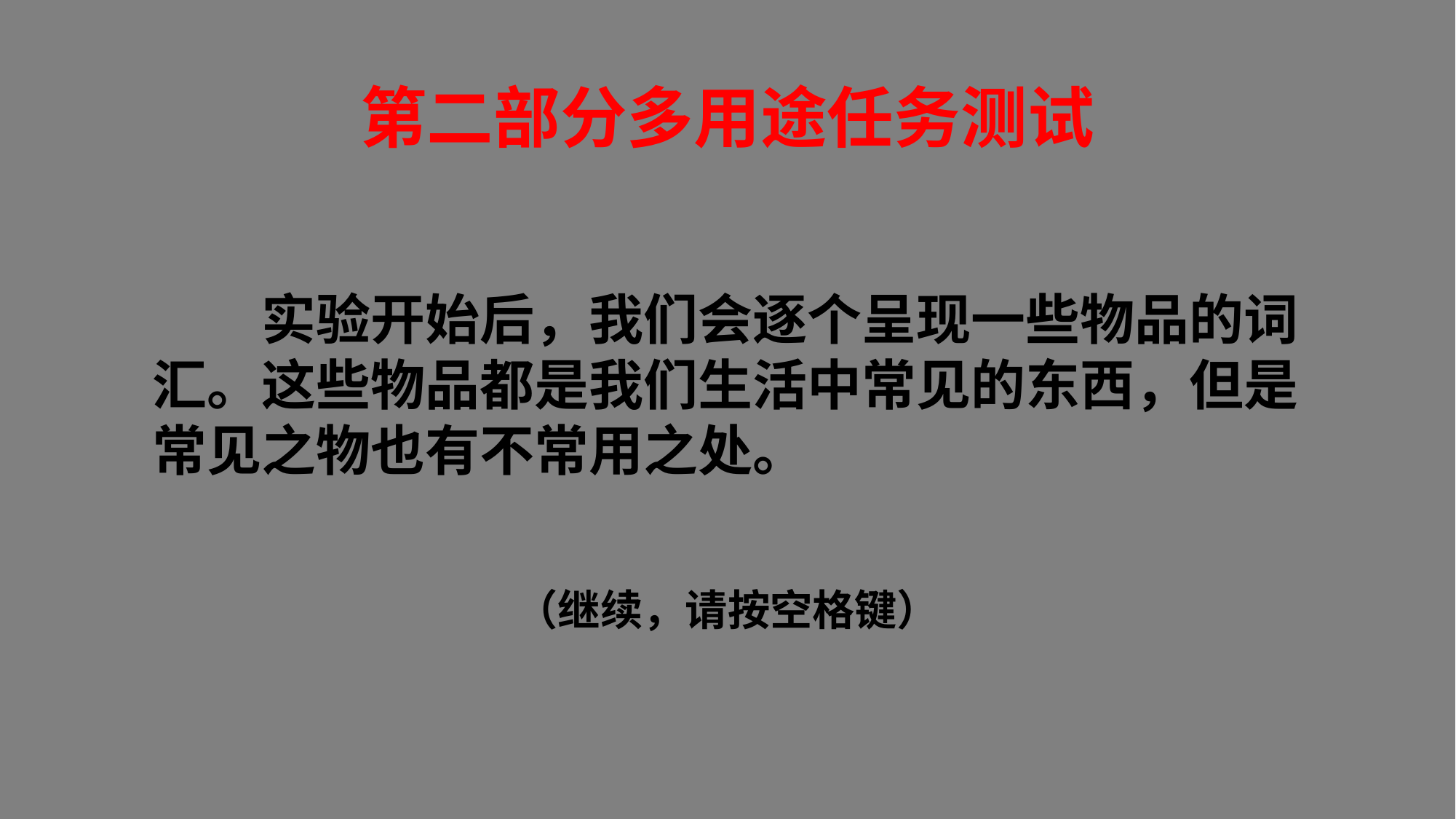

第二部分多用途任务测试
	实验开始后，我们会逐个呈现一些物品的词汇。这些物品都是我们生活中常见的东西，但是常见之物也有不常用之处。

（继续，请按空格键）